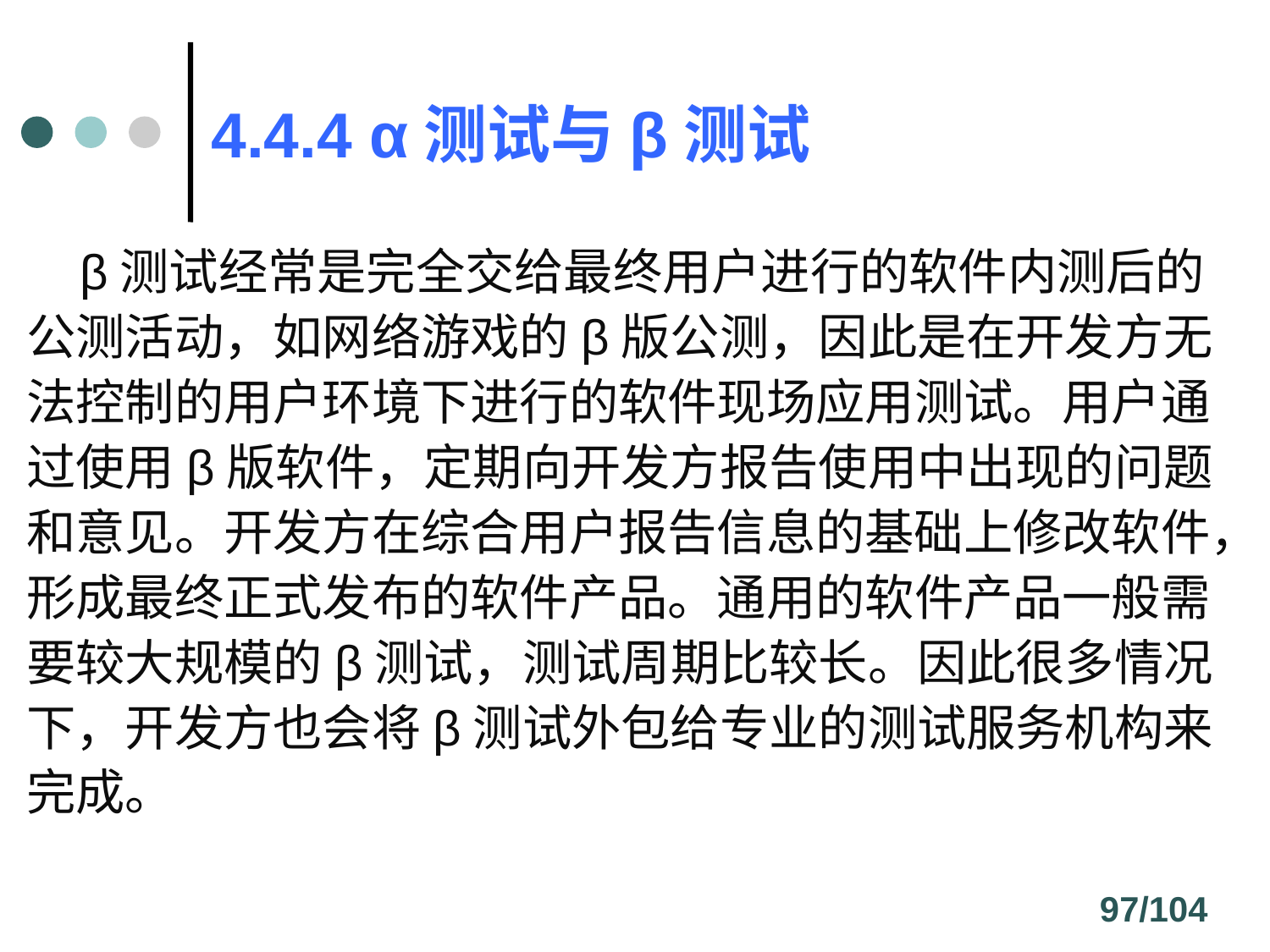

# 4.4.4 α测试与β测试
    β测试经常是完全交给最终用户进行的软件内测后的公测活动，如网络游戏的β版公测，因此是在开发方无法控制的用户环境下进行的软件现场应用测试。用户通过使用β版软件，定期向开发方报告使用中出现的问题和意见。开发方在综合用户报告信息的基础上修改软件，形成最终正式发布的软件产品。通用的软件产品一般需要较大规模的β测试，测试周期比较长。因此很多情况下，开发方也会将β测试外包给专业的测试服务机构来完成。
97/104